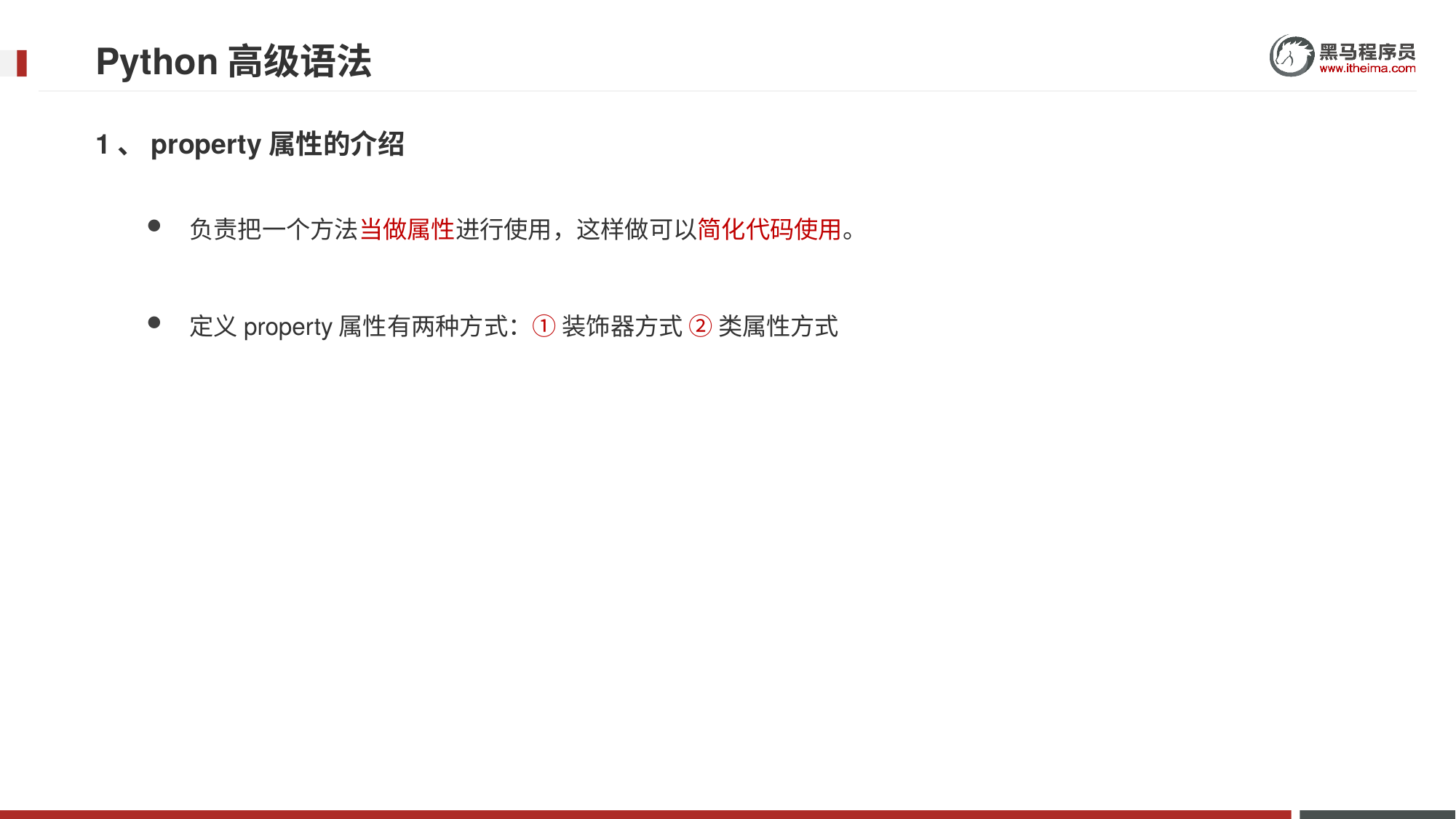

# Python高级语法
1、property属性的介绍
负责把一个方法当做属性进行使用，这样做可以简化代码使用。

定义property属性有两种方式：① 装饰器方式 ② 类属性方式